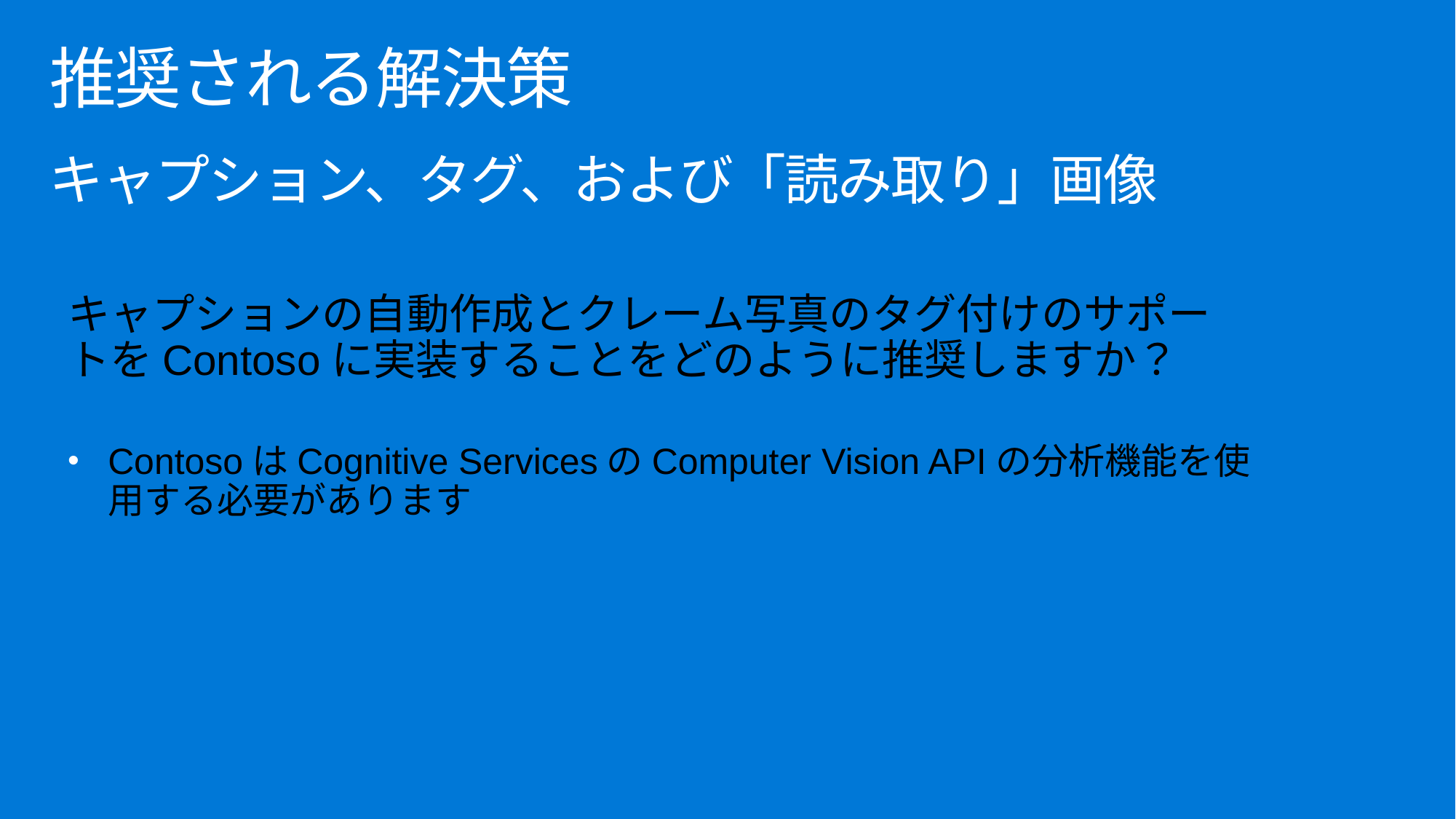

推奨される解決策
# キャプション、タグ、および「読み取り」画像
キャプションの自動作成とクレーム写真のタグ付けのサポートをContosoに実装することをどのように推奨しますか？
ContosoはCognitive ServicesのComputer Vision APIの分析機能を使用する必要があります